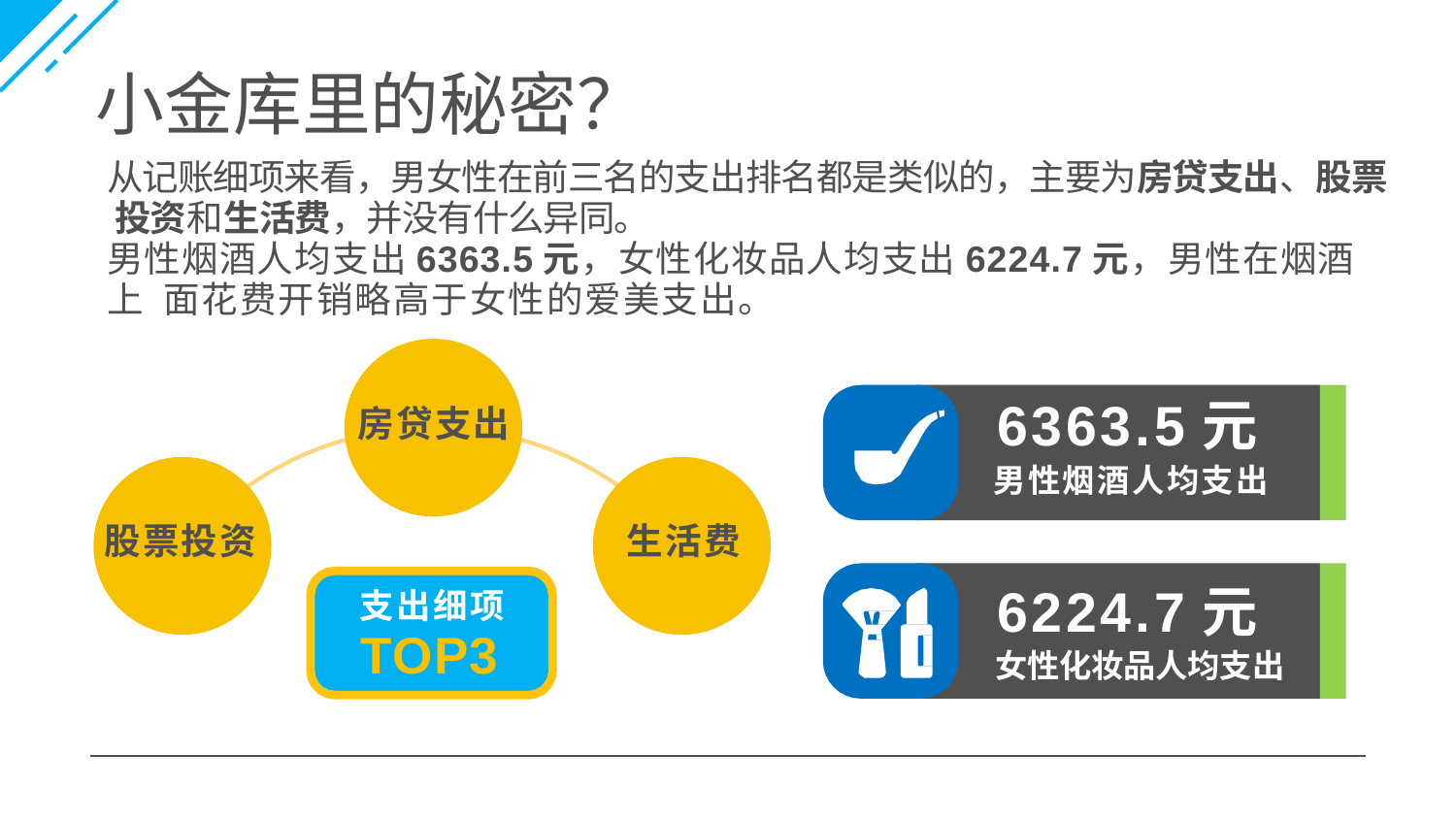

# 小金库里的秘密？
从记账细项来看，男女性在前三名的支出排名都是类似的，主要为房贷支出、股票  投资和生活费，并没有什么异同。
男性烟酒人均支出6363.5元，女性化妆品人均支出6224.7元，男性在烟酒上  面花费开销略高于女性的爱美支出。

6363.5元
男性烟酒人均支出

房贷支出

股票投资
生活费

6224.7元
女性化妆品人均支出

支出细项
TOP3